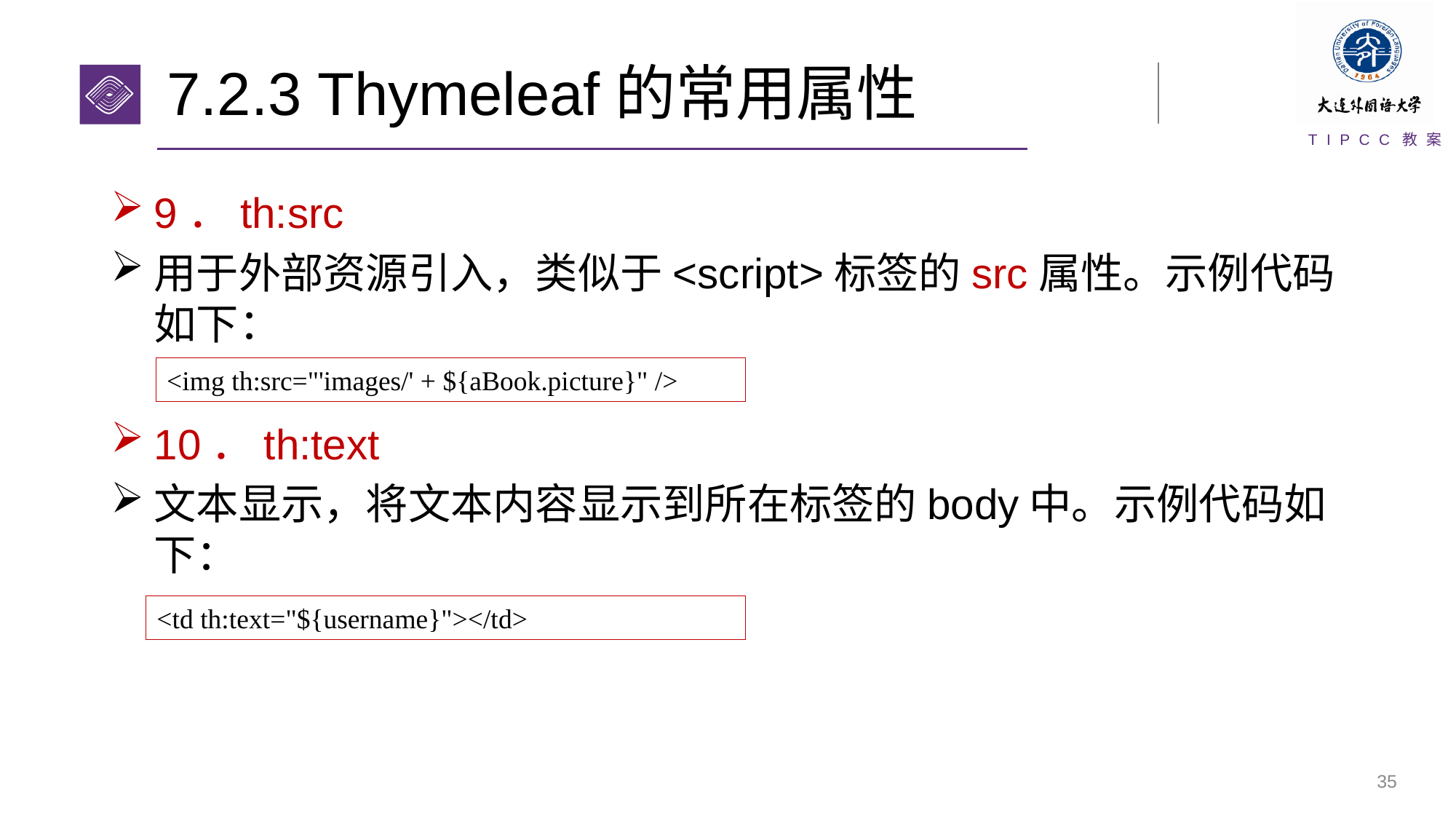

# 7.2.3 Thymeleaf的常用属性
9．th:src
用于外部资源引入，类似于<script>标签的src属性。示例代码如下：

10．th:text
文本显示，将文本内容显示到所在标签的body中。示例代码如下：

<img th:src="'images/' + ${aBook.picture}" />
<td th:text="${username}"></td>
35